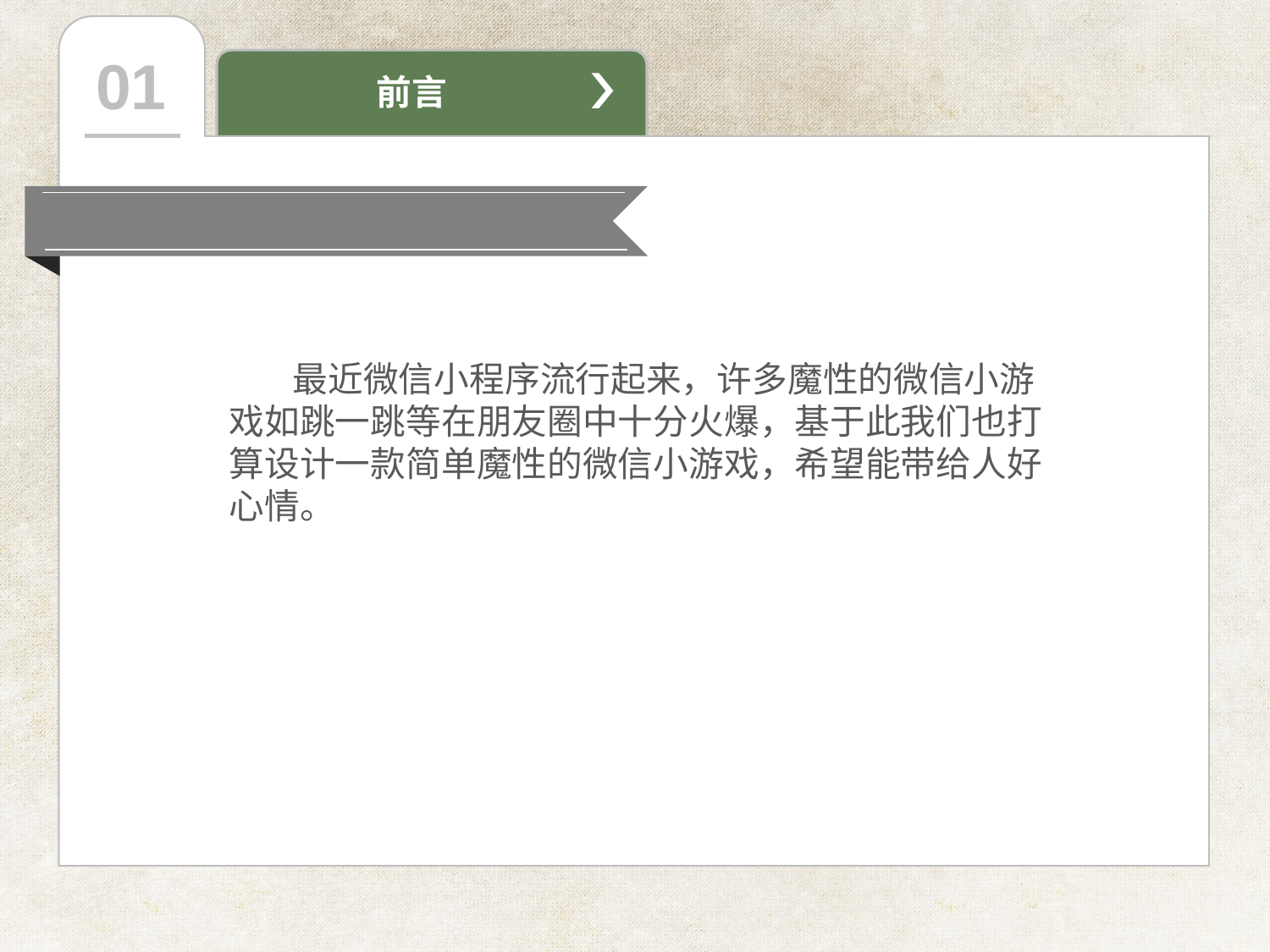

#
01

前言

最近微信小程序流行起来，许多魔性的微信小游戏如跳一跳等在朋友圈中十分火爆，基于此我们也打算设计一款简单魔性的微信小游戏，希望能带给人好心情。